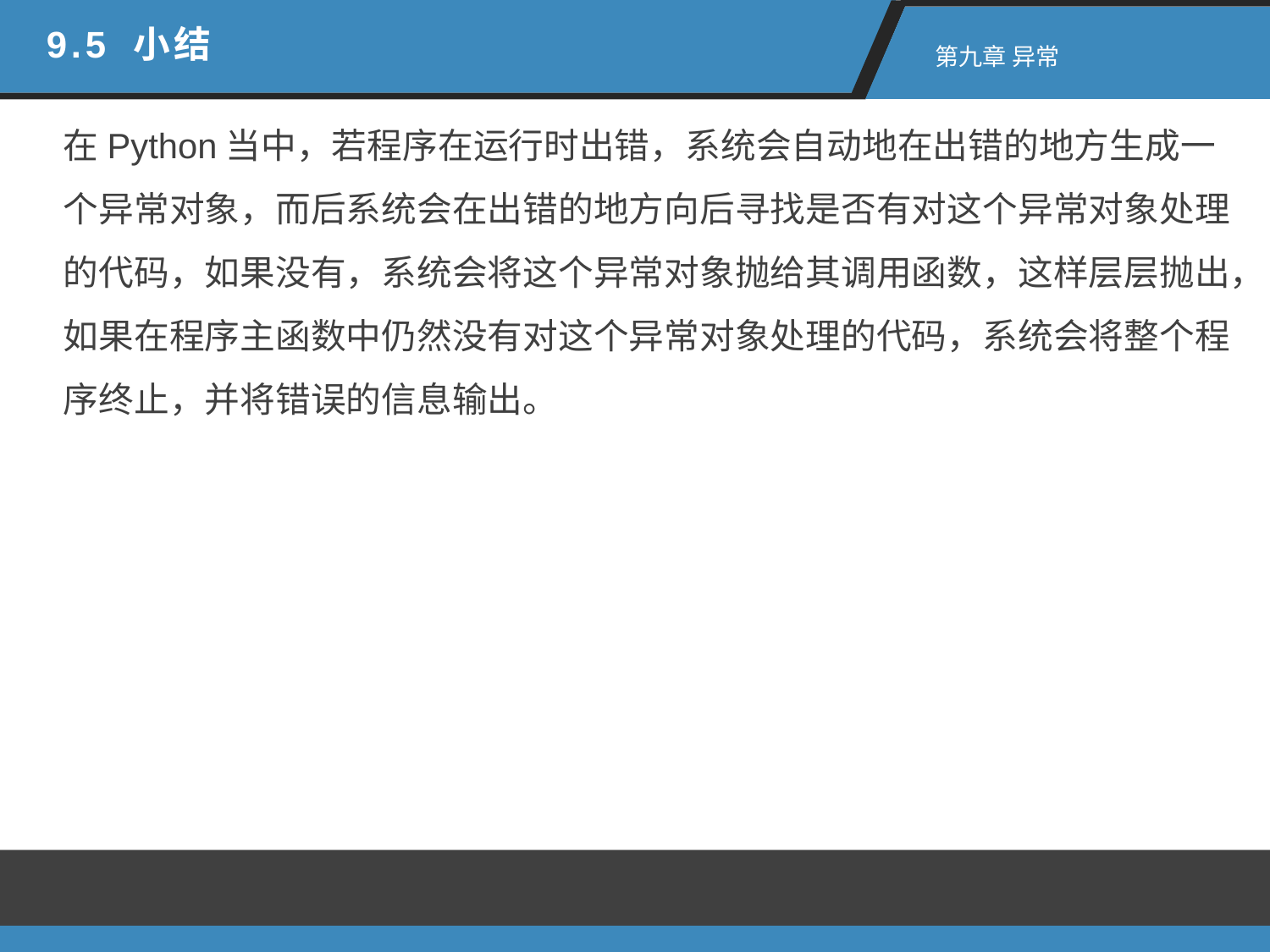

9.5 小结
  第九章 异常
在Python当中，若程序在运行时出错，系统会自动地在出错的地方生成一个异常对象，而后系统会在出错的地方向后寻找是否有对这个异常对象处理的代码，如果没有，系统会将这个异常对象抛给其调用函数，这样层层抛出，如果在程序主函数中仍然没有对这个异常对象处理的代码，系统会将整个程序终止，并将错误的信息输出。